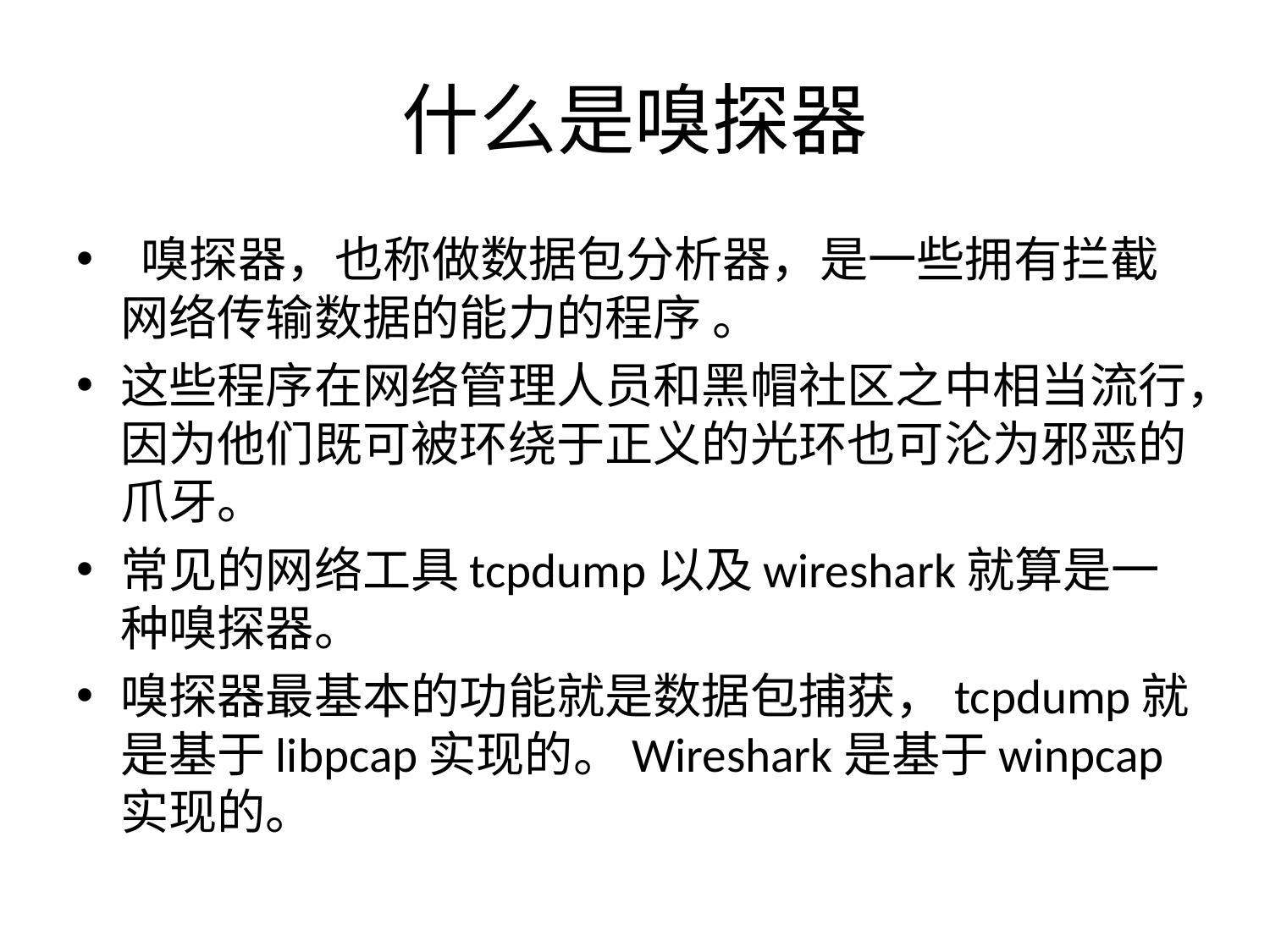

# 什么是嗅探器
 嗅探器，也称做数据包分析器，是一些拥有拦截网络传输数据的能力的程序 。
这些程序在网络管理人员和黑帽社区之中相当流行，因为他们既可被环绕于正义的光环也可沦为邪恶的爪牙。
常见的网络工具tcpdump以及wireshark就算是一种嗅探器。
嗅探器最基本的功能就是数据包捕获，tcpdump就是基于libpcap实现的。Wireshark是基于winpcap实现的。